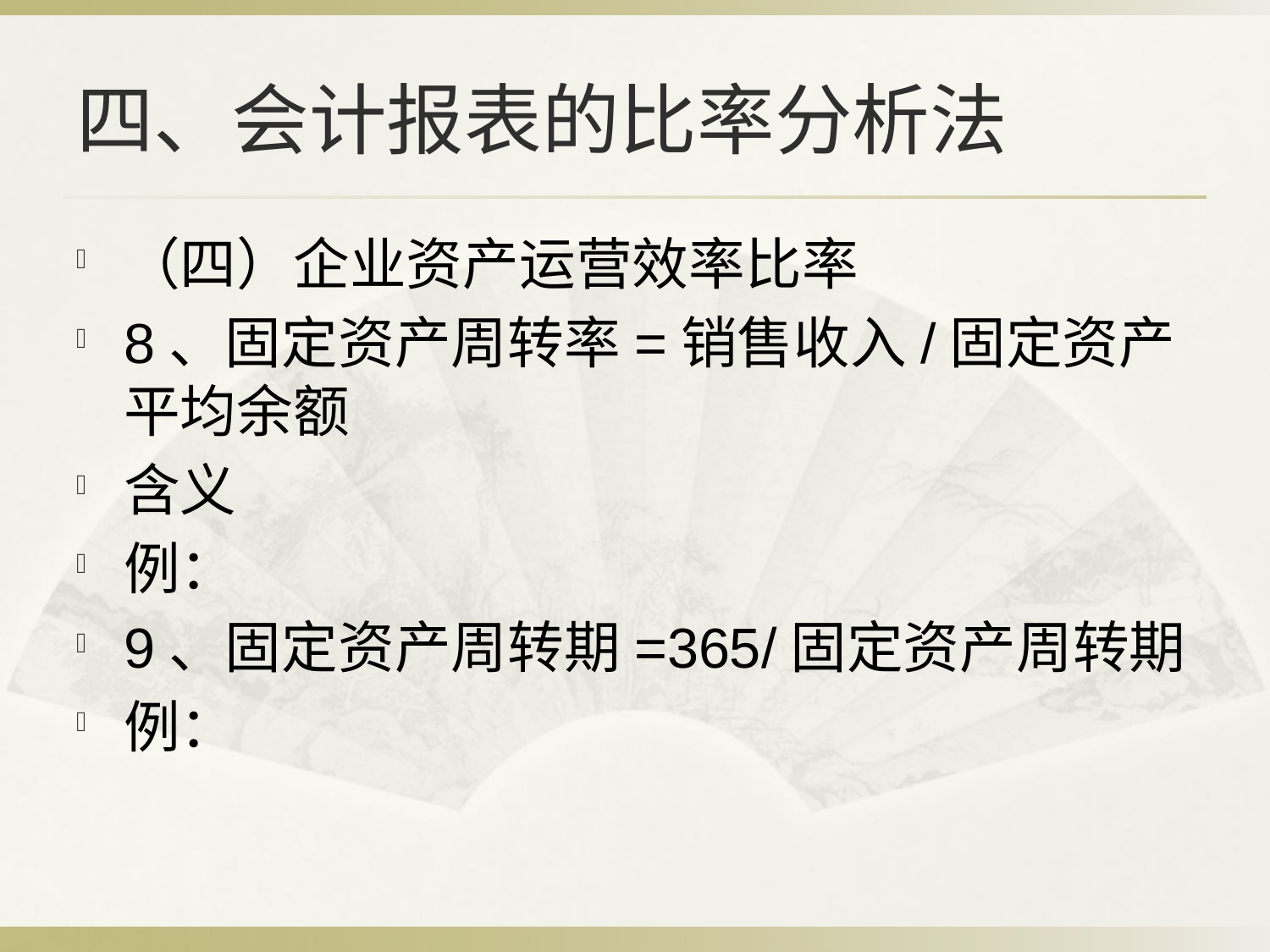

# 四、会计报表的比率分析法
（四）企业资产运营效率比率
8、固定资产周转率=销售收入/固定资产平均余额
含义
例：
9、固定资产周转期=365/固定资产周转期
例：